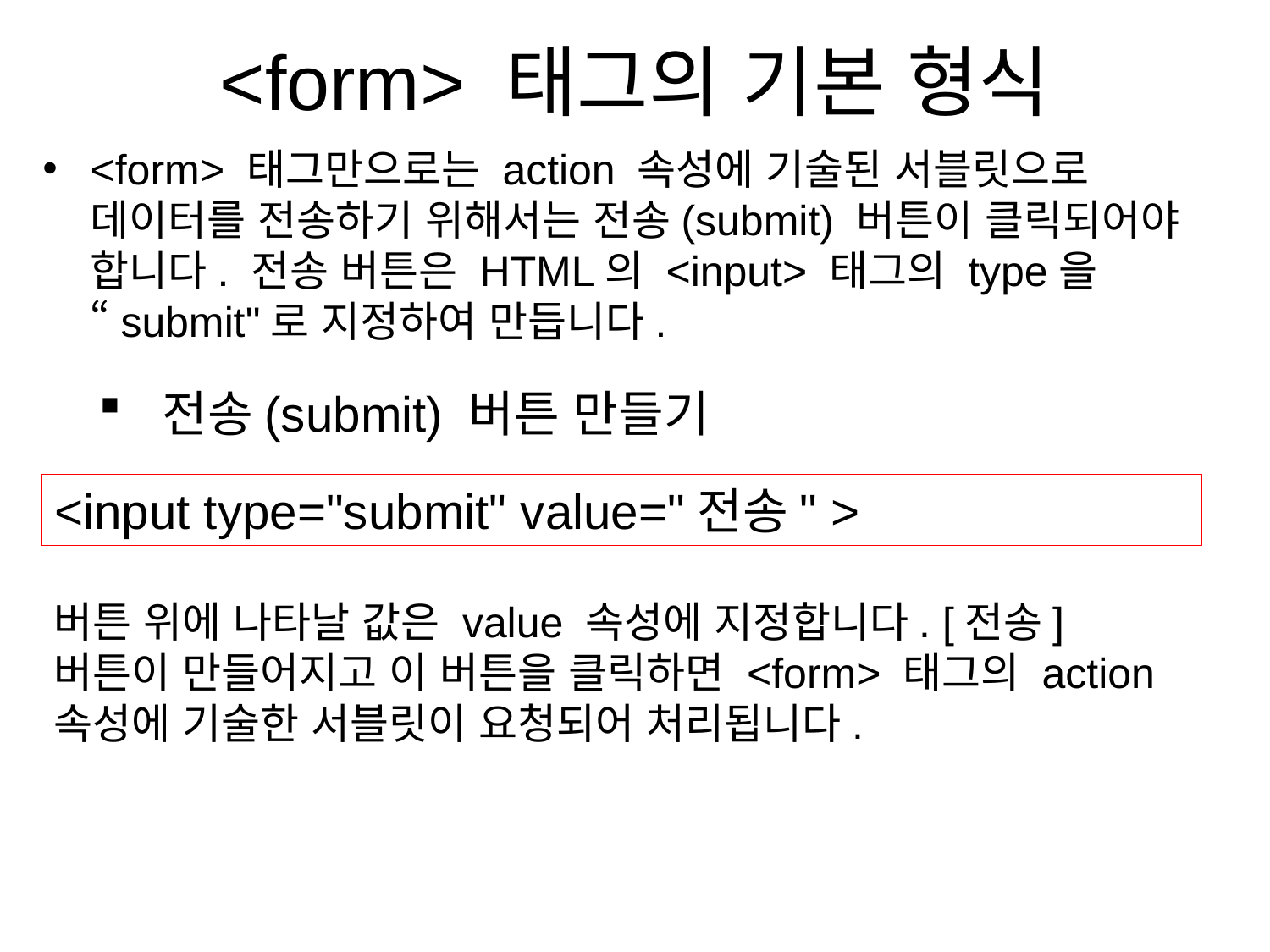

# <form> 태그의 기본 형식
<form> 태그만으로는 action 속성에 기술된 서블릿으로 데이터를 전송하기 위해서는 전송(submit) 버튼이 클릭되어야 합니다. 전송 버튼은 HTML의 <input> 태그의 type을 “submit"로 지정하여 만듭니다.
전송(submit) 버튼 만들기

<input type="submit" value="전송" >
버튼 위에 나타날 값은 value 속성에 지정합니다. [전송] 버튼이 만들어지고 이 버튼을 클릭하면 <form> 태그의 action 속성에 기술한 서블릿이 요청되어 처리됩니다.